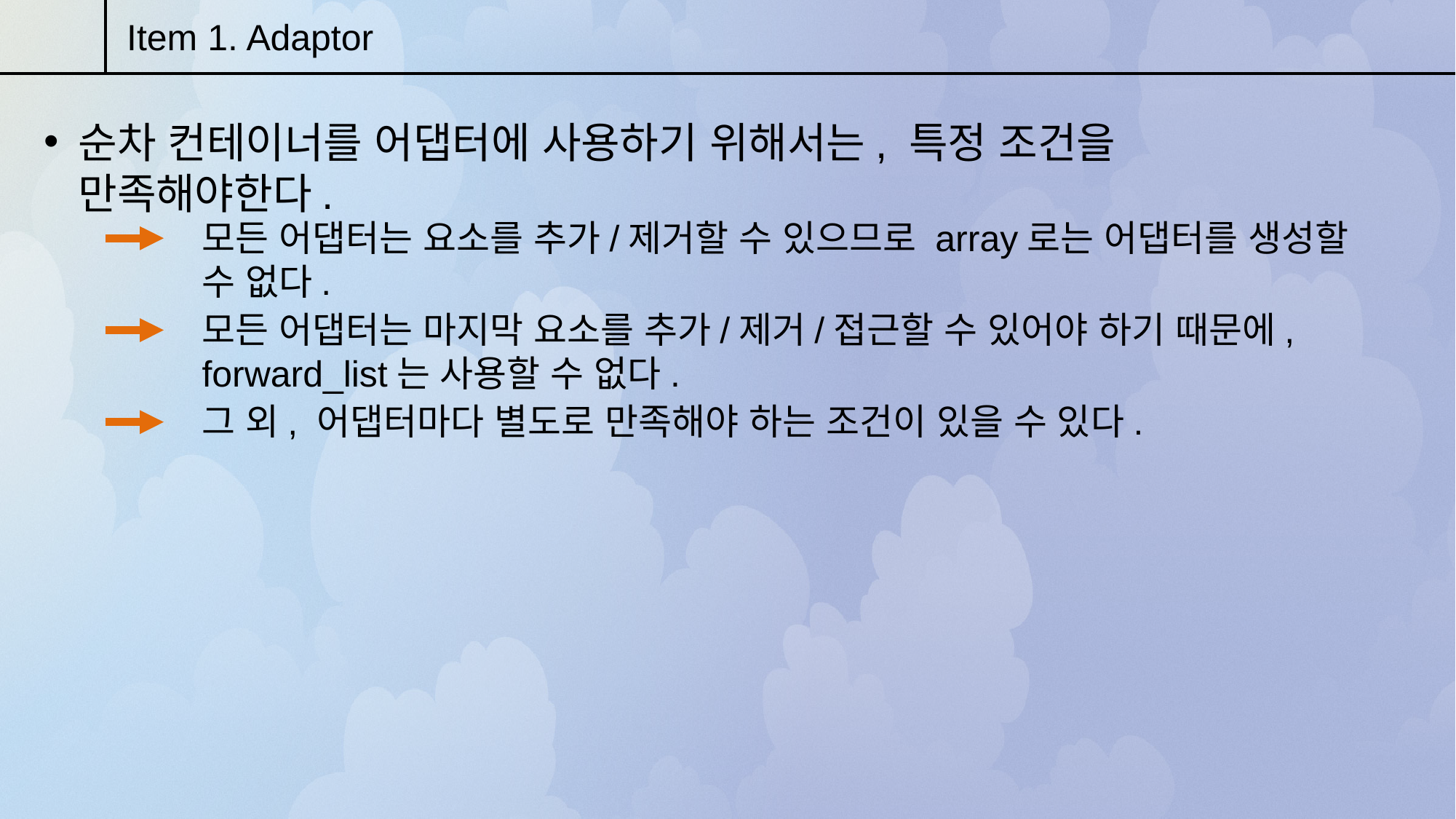

Item 1. Adaptor
순차 컨테이너를 어댑터에 사용하기 위해서는, 특정 조건을 만족해야한다.
모든 어댑터는 요소를 추가/제거할 수 있으므로 array로는 어댑터를 생성할 수 없다.
모든 어댑터는 마지막 요소를 추가/제거/접근할 수 있어야 하기 때문에, forward_list는 사용할 수 없다.
그 외, 어댑터마다 별도로 만족해야 하는 조건이 있을 수 있다.